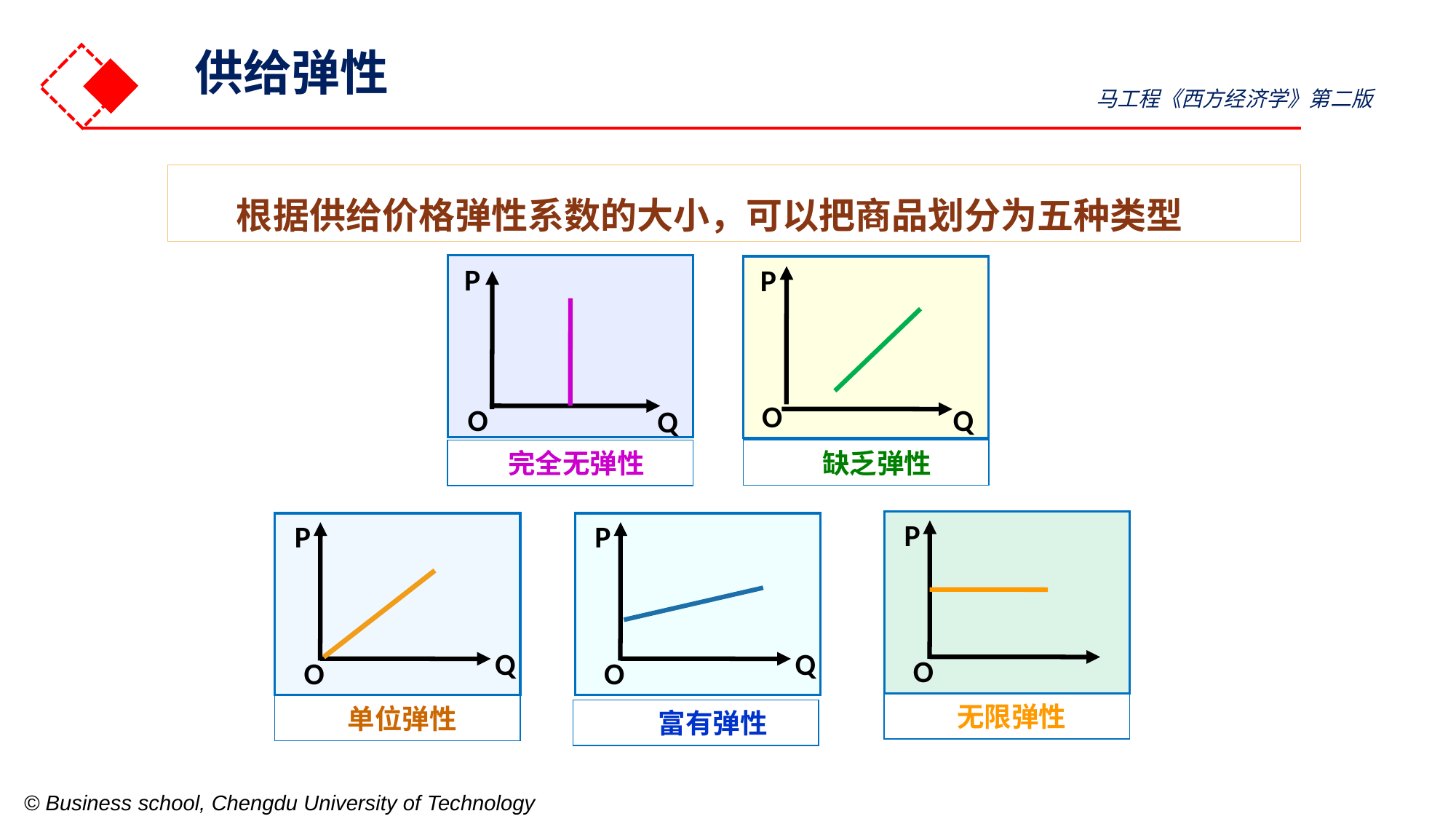

供给弹性

马工程《西方经济学》第二版
      根据供给价格弹性系数的大小，可以把商品划分为五种类型

P
P

O
Q
O

Q

          缺乏弹性
       完全无弹性

P

P

P

Q
Q

O

O
O
         无限弹性
         单位弹性
           富有弹性